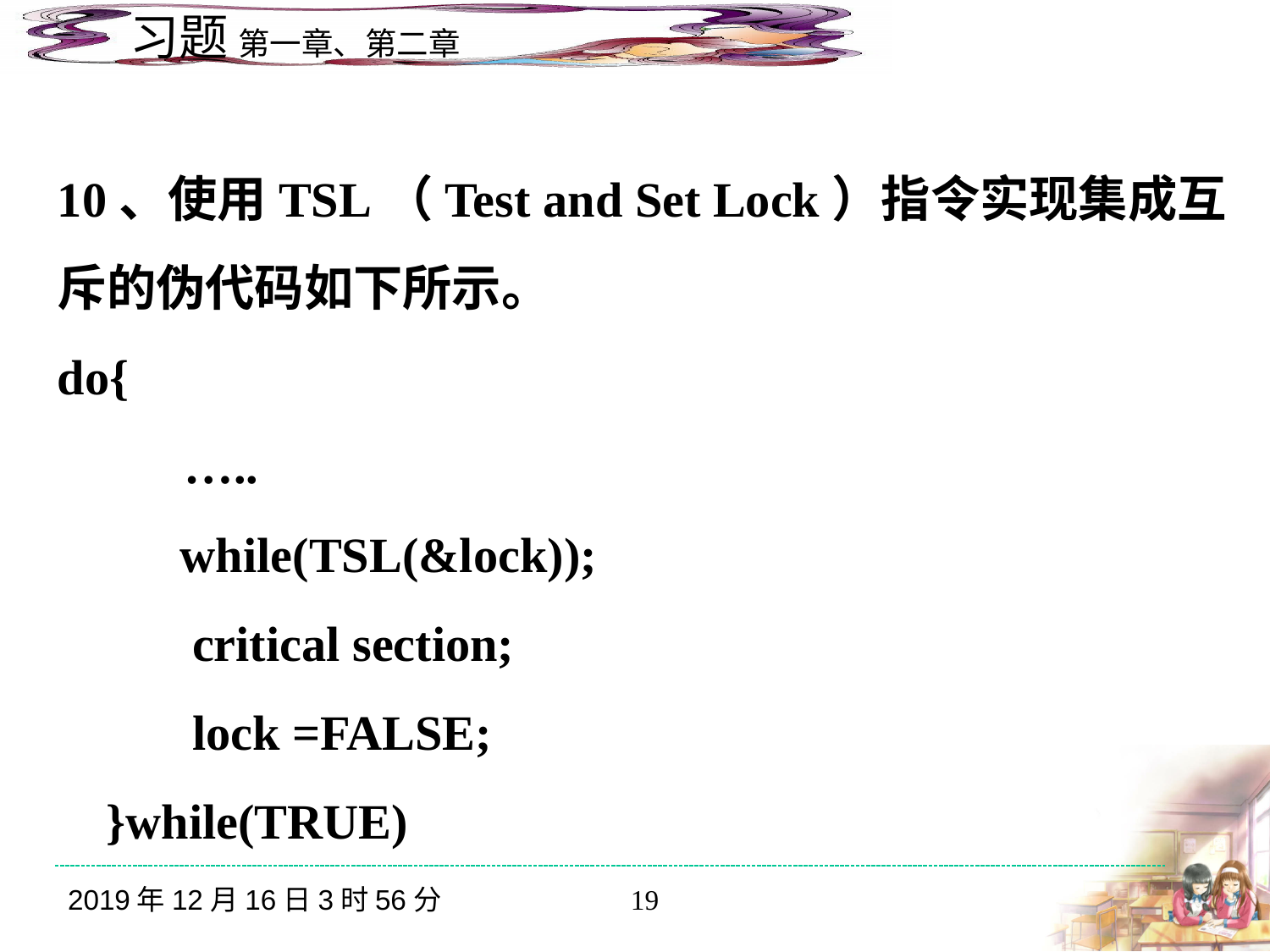

10、使用TSL（Test and Set Lock）指令实现集成互斥的伪代码如下所示。
do{
	…..
          while(TSL(&lock));
           critical section;
           lock =FALSE;
    }while(TRUE)
2019年12月16日3时56分
19